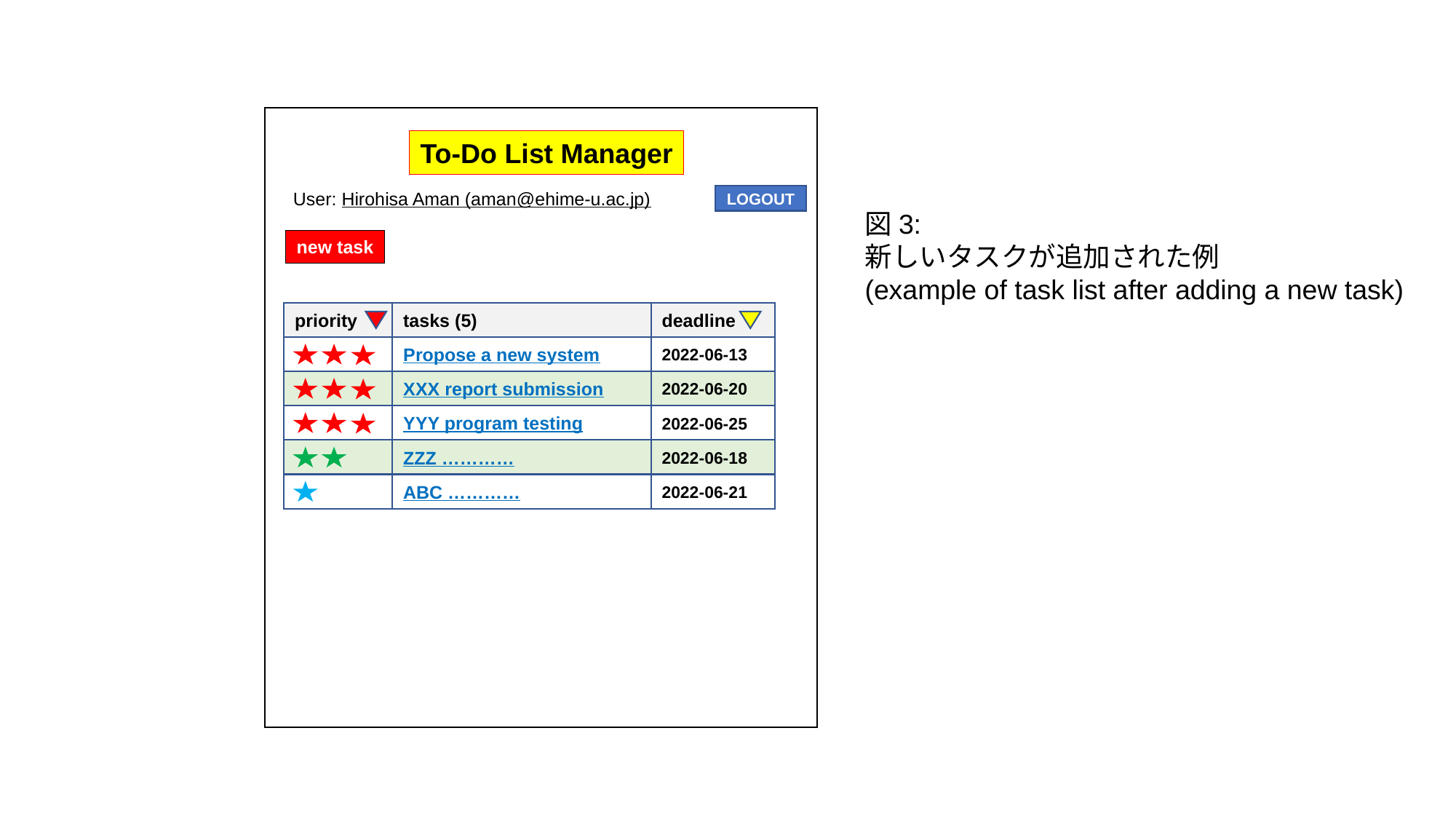

To-Do List Manager
User: Hirohisa Aman (aman@ehime-u.ac.jp)
LOGOUT
図3:
新しいタスクが追加された例
(example of task list after adding a new task)
new task
priority
tasks (5)
deadline

Propose a new system
2022-06-13

XXX report submission
2022-06-20

YYY program testing
2022-06-25

ZZZ …………
2022-06-18

ABC …………
2022-06-21